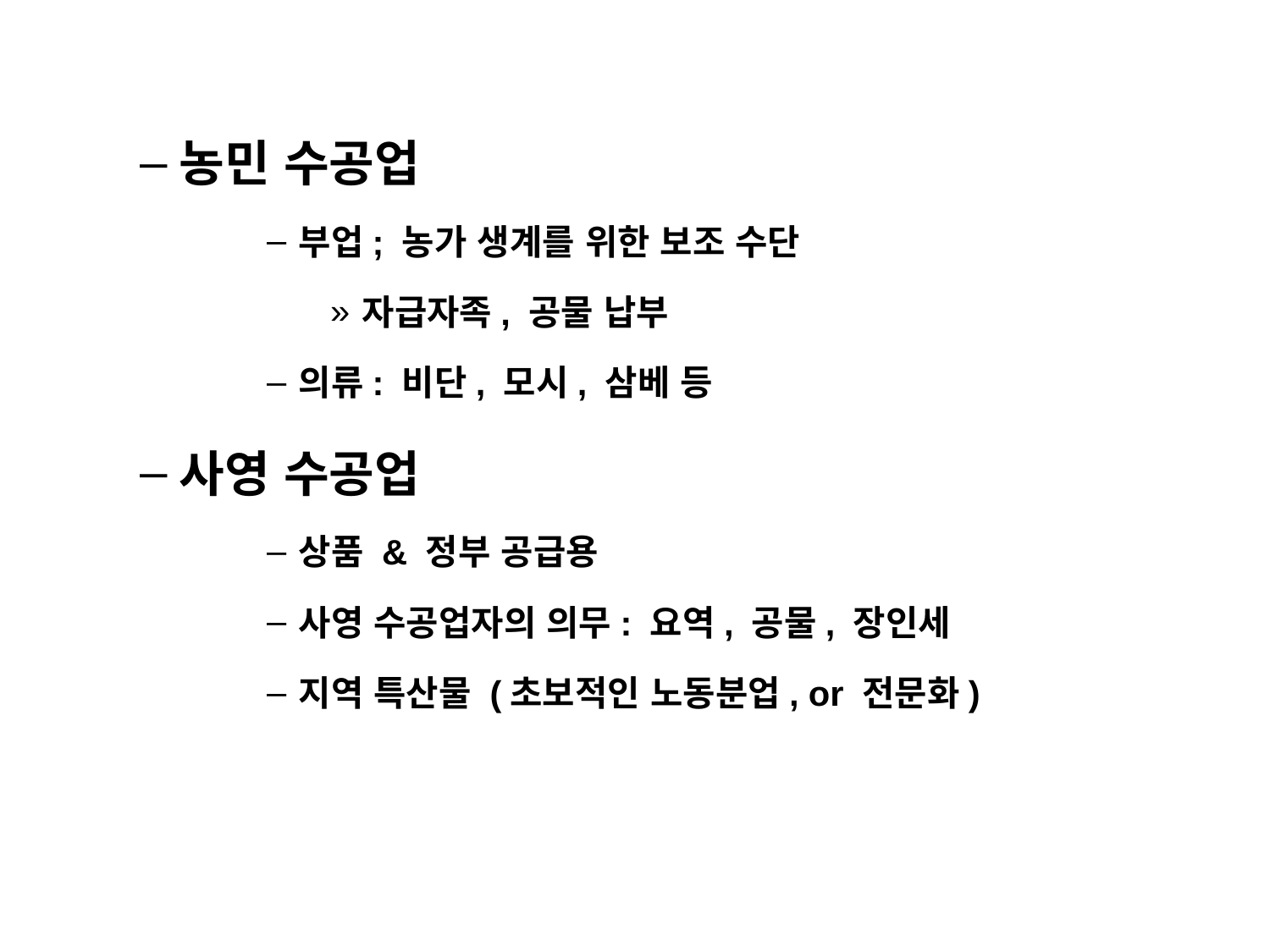

농민 수공업
부업; 농가 생계를 위한 보조 수단
자급자족, 공물 납부
의류: 비단, 모시, 삼베 등
사영 수공업
상품 & 정부 공급용
사영 수공업자의 의무: 요역, 공물, 장인세
지역 특산물 (초보적인 노동분업, or 전문화)